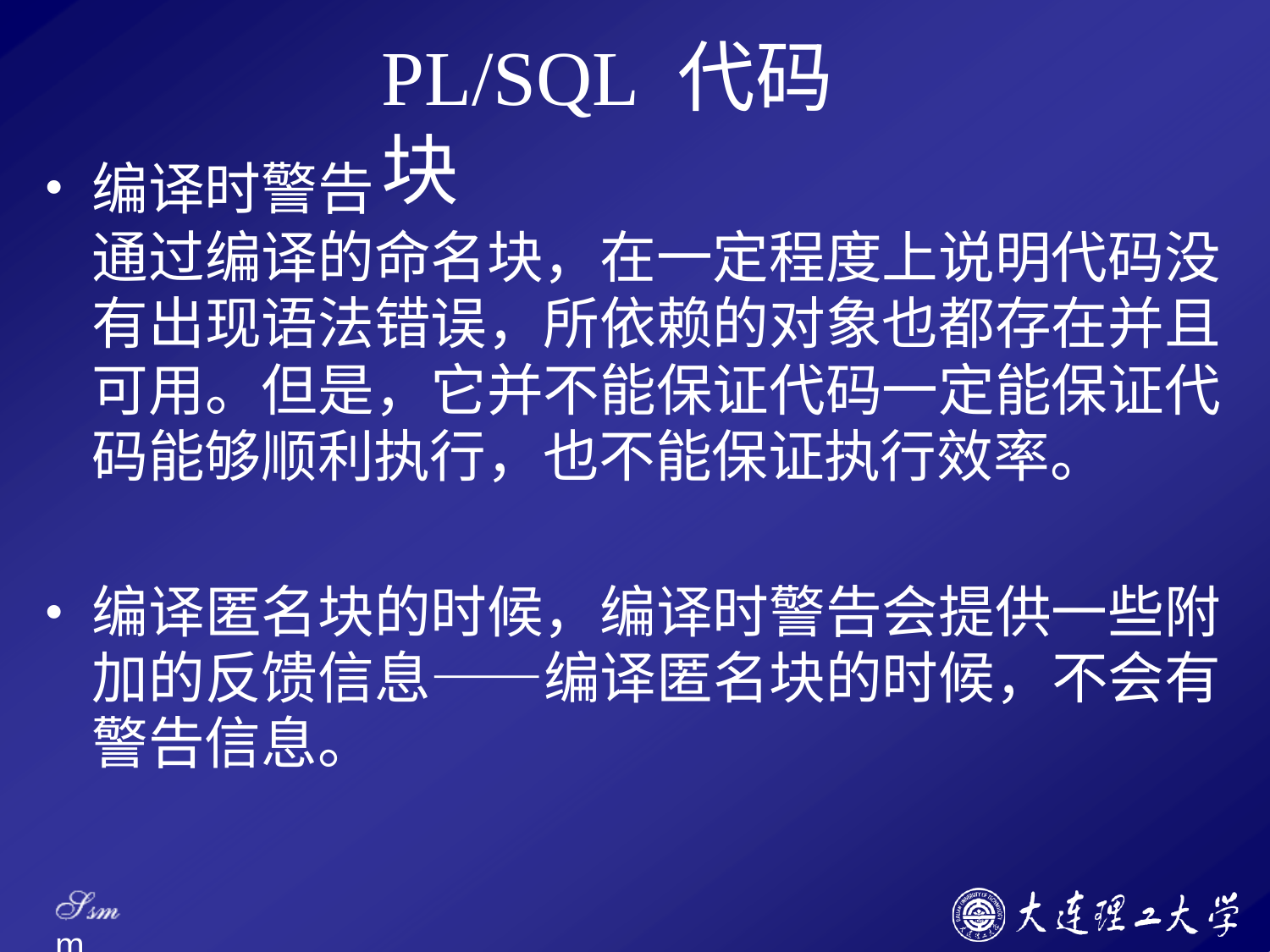

# PL/SQL 代码块
编译时警告
通过编译的命名块，在一定程度上说明代码没 有出现语法错误，所依赖的对象也都存在并且 可用。但是，它并不能保证代码一定能保证代 码能够顺利执行，也不能保证执行效率。

编译匿名块的时候，编译时警告会提供一些附 加的反馈信息——编译匿名块的时候，不会有 警告信息。

Ssm